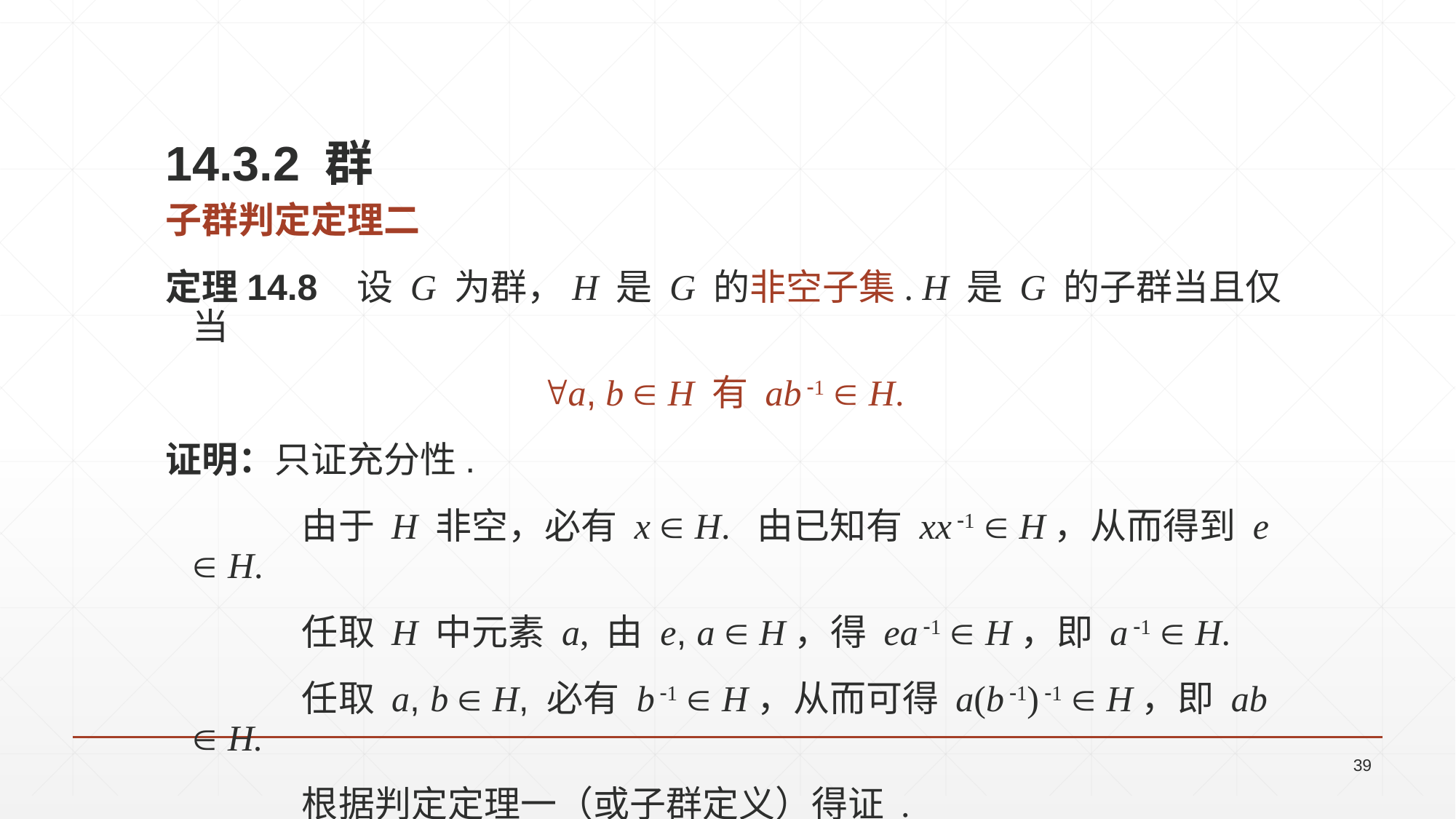

14.3.2 群
子群判定定理二
定理14.8   设 G 为群，H 是 G 的非空子集. H 是 G 的子群当且仅当
∀a, b ∈ H 有 ab −1 ∈ H.
证明：只证充分性.
		由于 H 非空，必有 x ∈ H.  由已知有 xx −1 ∈ H，从而得到 e ∈ H.
		任取 H 中元素 a, 由 e, a ∈ H，得 ea −1 ∈ H，即 a −1 ∈ H.
		任取 a, b ∈ H, 必有 b −1 ∈ H，从而可得 a(b −1) −1 ∈ H，即 ab ∈ H.
		根据判定定理一（或子群定义）得证 .
39